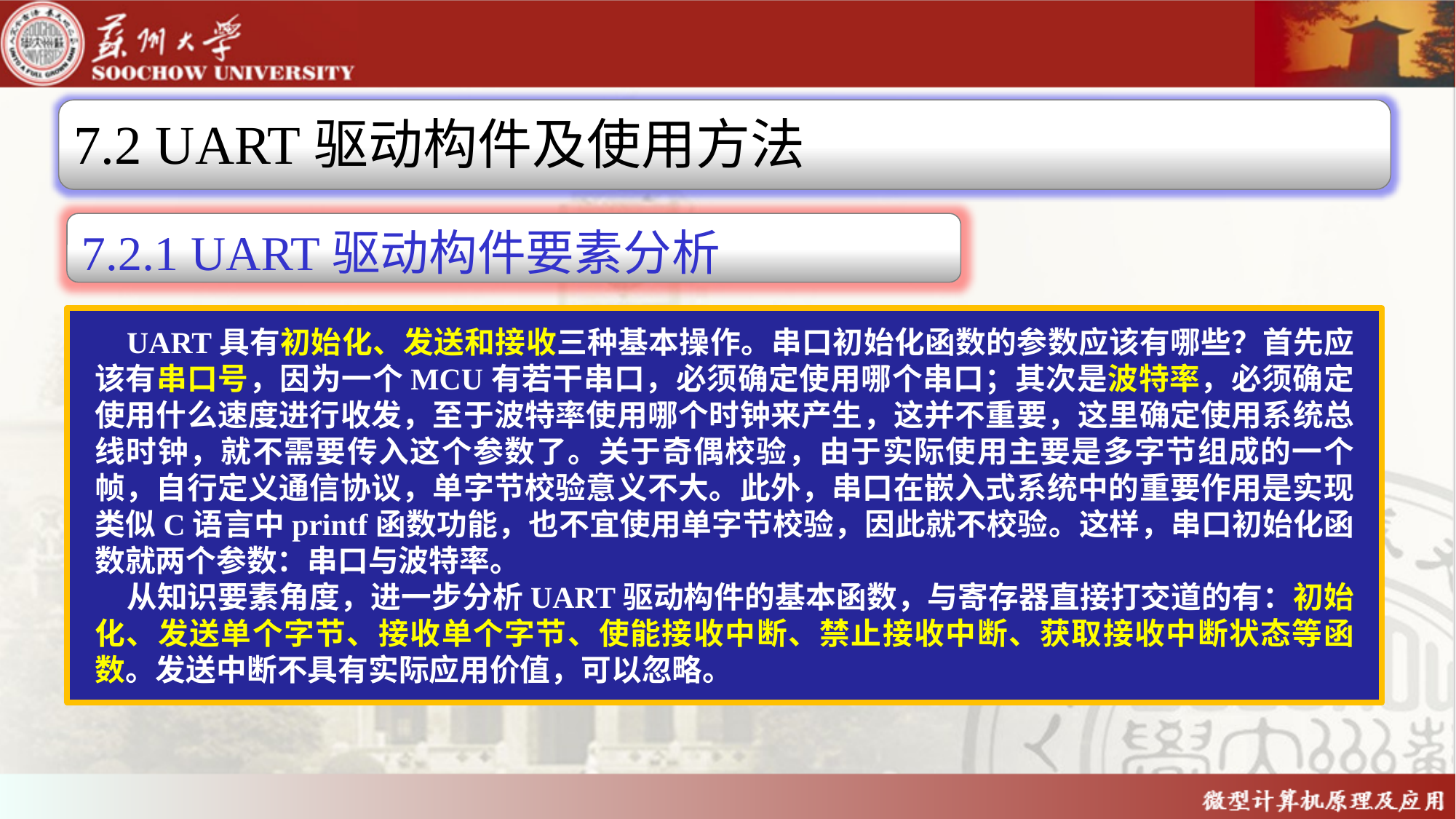

7.2 UART驱动构件及使用方法
7.2.1 UART驱动构件要素分析
UART具有初始化、发送和接收三种基本操作。串口初始化函数的参数应该有哪些？首先应该有串口号，因为一个MCU有若干串口，必须确定使用哪个串口；其次是波特率，必须确定使用什么速度进行收发，至于波特率使用哪个时钟来产生，这并不重要，这里确定使用系统总线时钟，就不需要传入这个参数了。关于奇偶校验，由于实际使用主要是多字节组成的一个帧，自行定义通信协议，单字节校验意义不大。此外，串口在嵌入式系统中的重要作用是实现类似C语言中printf函数功能，也不宜使用单字节校验，因此就不校验。这样，串口初始化函数就两个参数：串口与波特率。
从知识要素角度，进一步分析UART驱动构件的基本函数，与寄存器直接打交道的有：初始化、发送单个字节、接收单个字节、使能接收中断、禁止接收中断、获取接收中断状态等函数。发送中断不具有实际应用价值，可以忽略。